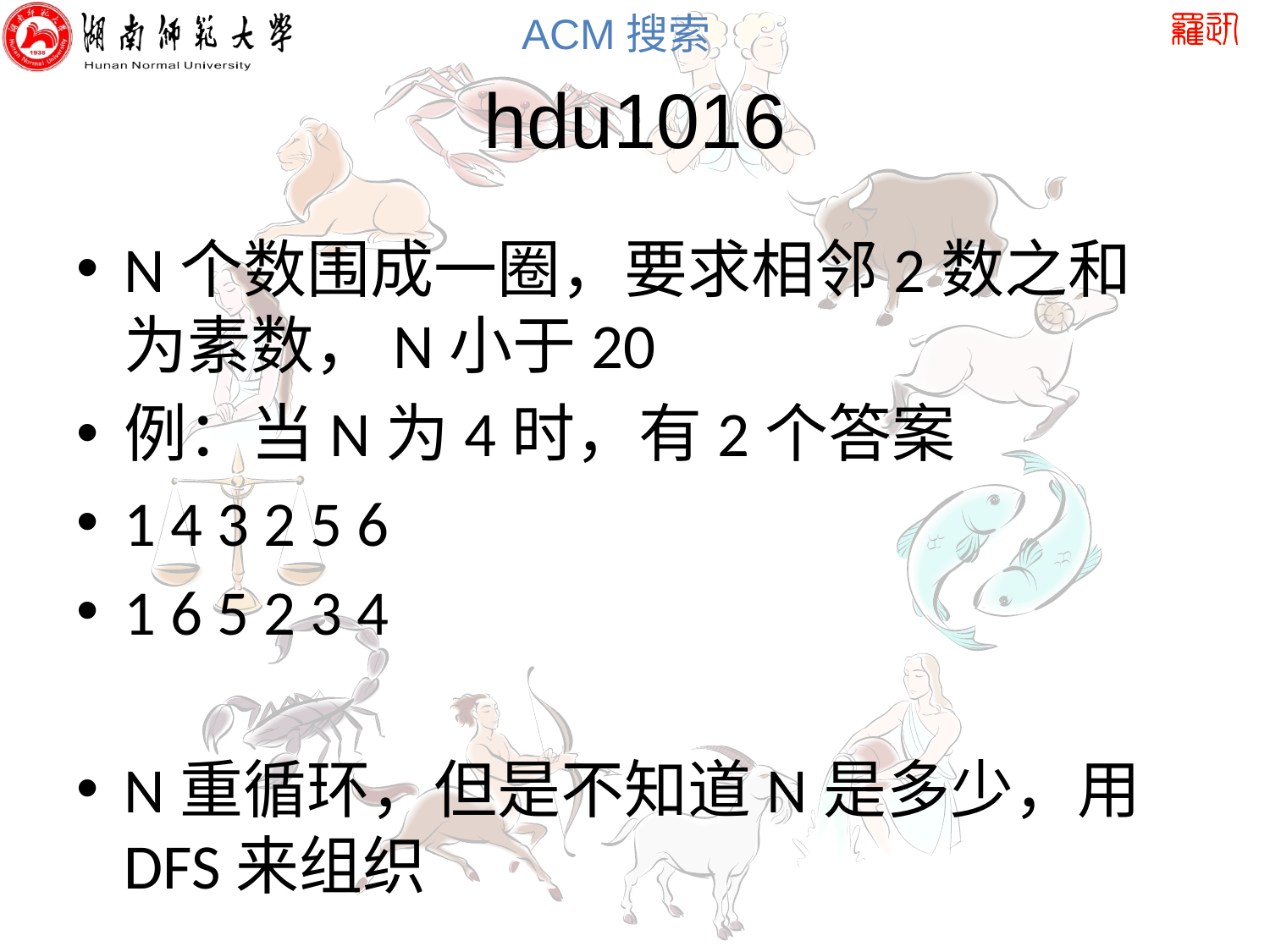

# hdu1016
N个数围成一圈，要求相邻2数之和为素数，N小于20
例：当N为4时，有2个答案
1 4 3 2 5 6
1 6 5 2 3 4

N重循环，但是不知道N是多少，用DFS来组织